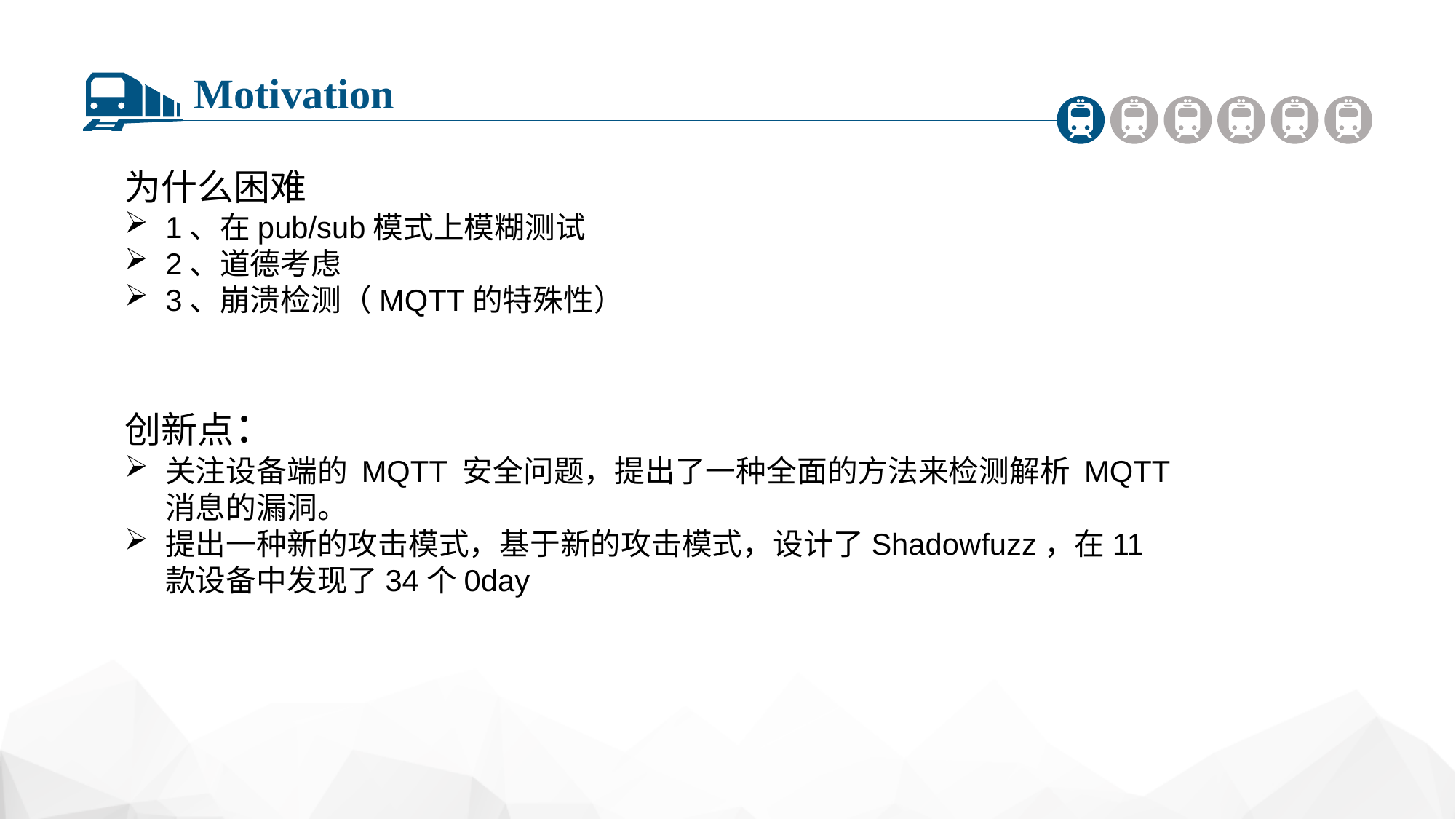

Motivation
为什么困难
1、在pub/sub模式上模糊测试
2、道德考虑
3、崩溃检测（MQTT的特殊性）

创新点：
关注设备端的 MQTT 安全问题，提出了一种全面的方法来检测解析 MQTT 消息的漏洞。
提出一种新的攻击模式，基于新的攻击模式，设计了Shadowfuzz，在11款设备中发现了34个0day